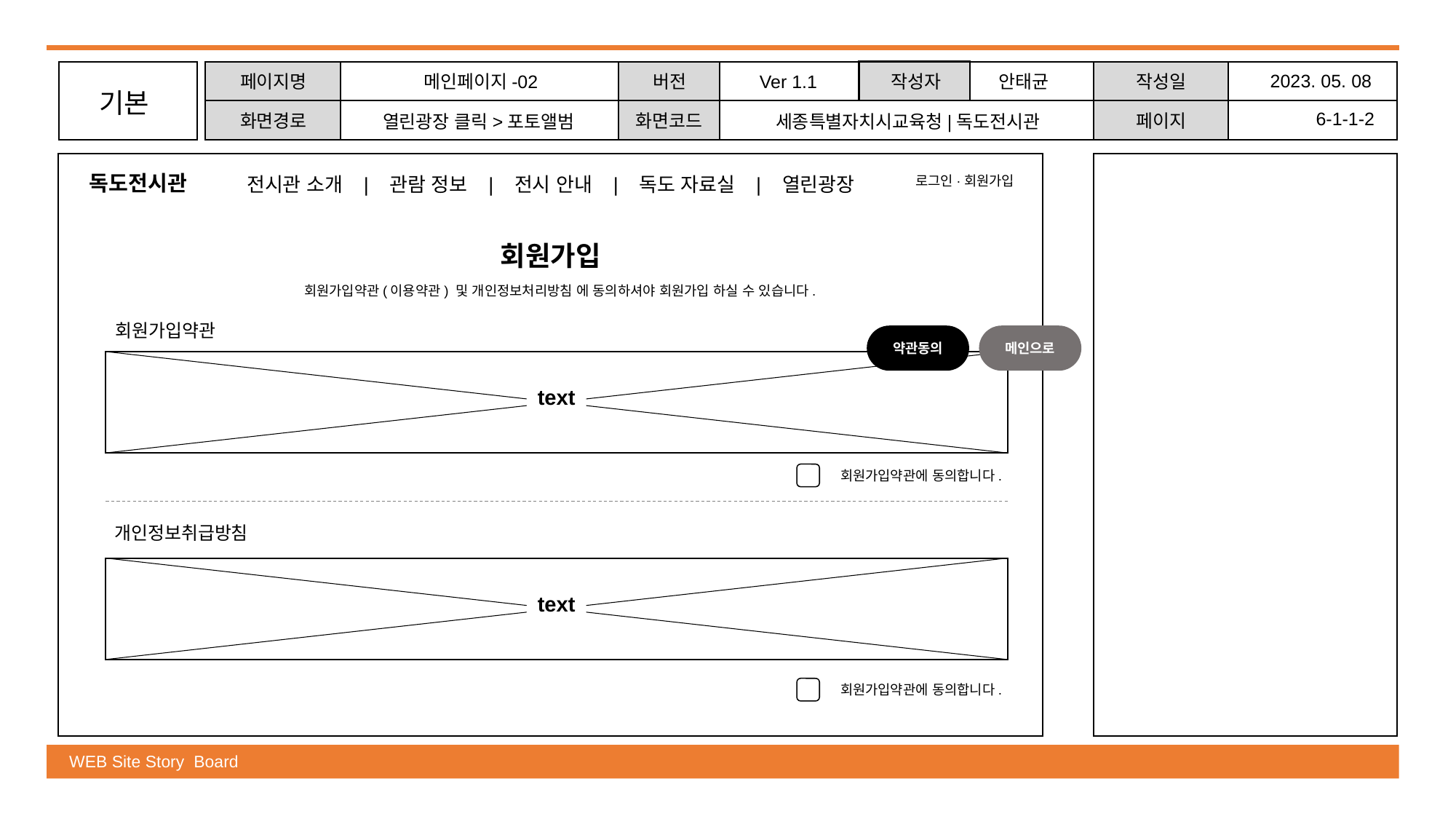

2023. 05. 08
페이지명
메인페이지-02
버전
Ver 1.1
작성자
안태균
작성일
기본
6-1-1-2
화면경로
화면코드
페이지
세종특별자치시교육청|독도전시관
열린광장 클릭>포토앨범

독도전시관
전시관 소개   |   관람 정보   |   전시 안내   |   독도 자료실   |   열린광장
로그인·회원가입
회원가입
회원가입약관(이용약관) 및 개인정보처리방침 에 동의하셔야 회원가입 하실 수 있습니다.
회원가입약관

약관동의

메인으로

text
회원가입약관에 동의합니다.

개인정보취급방침

text
회원가입약관에 동의합니다.

WEB Site Story  Board